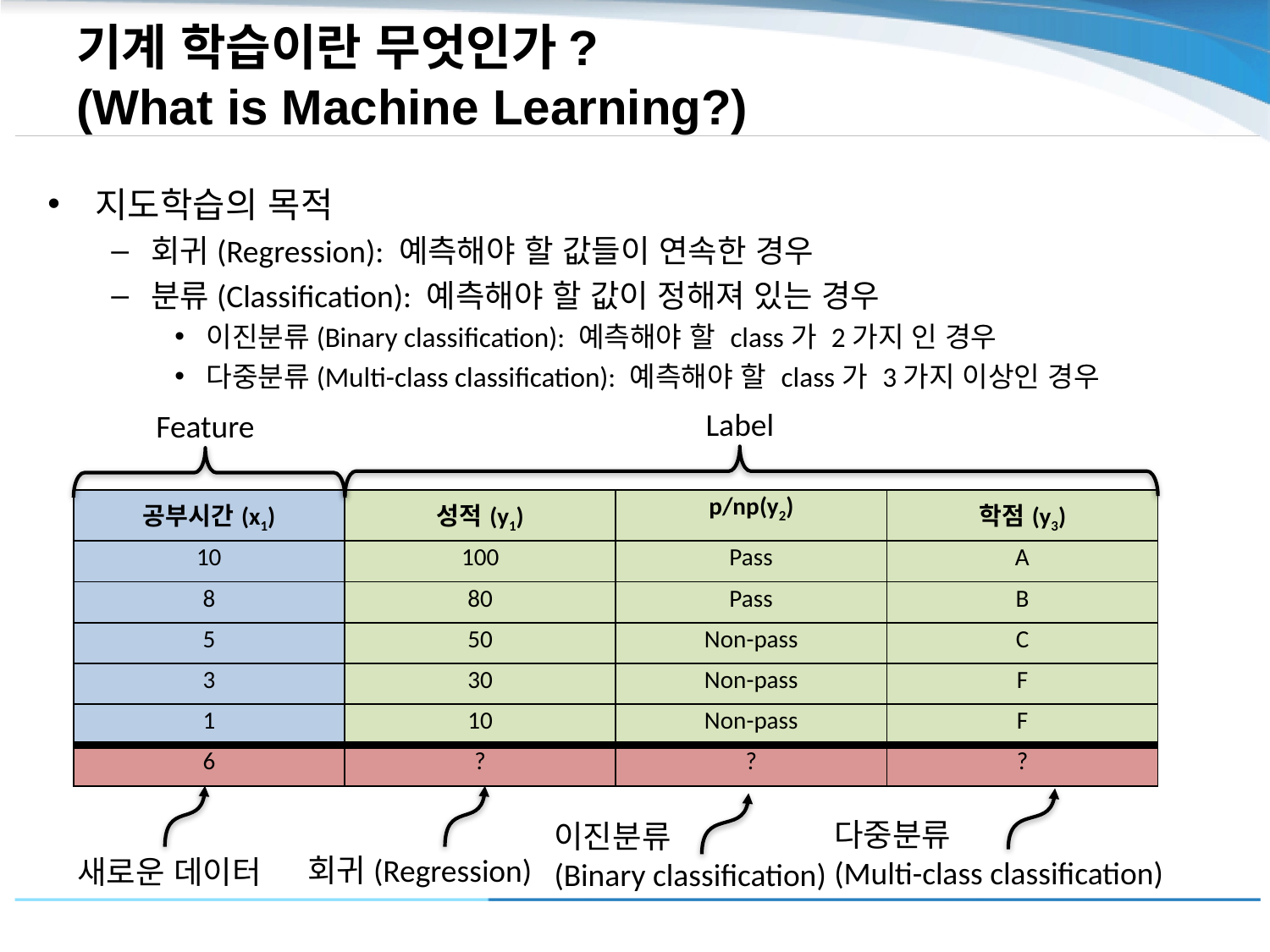

# 기계 학습이란 무엇인가? (What is Machine Learning?)
지도학습의 목적
회귀(Regression): 예측해야 할 값들이 연속한 경우
분류(Classification): 예측해야 할 값이 정해져 있는 경우
이진분류(Binary classification): 예측해야 할 class가 2가지 인 경우
다중분류(Multi-class classification): 예측해야 할 class가 3가지 이상인 경우

Label

Feature
| 공부시간(x1) | 성적(y1) | p/np(y2) | 학점(y3) |
| --- | --- | --- | --- |
| 10 | 100 | Pass | A |
| 8 | 80 | Pass | B |
| 5 | 50 | Non-pass | C |
| 3 | 30 | Non-pass | F |
| 1 | 10 | Non-pass | F |
| 6 | ? | ? | ? |
새로운 데이터
회귀(Regression)
다중분류
(Multi-class classification)
이진분류
(Binary classification)